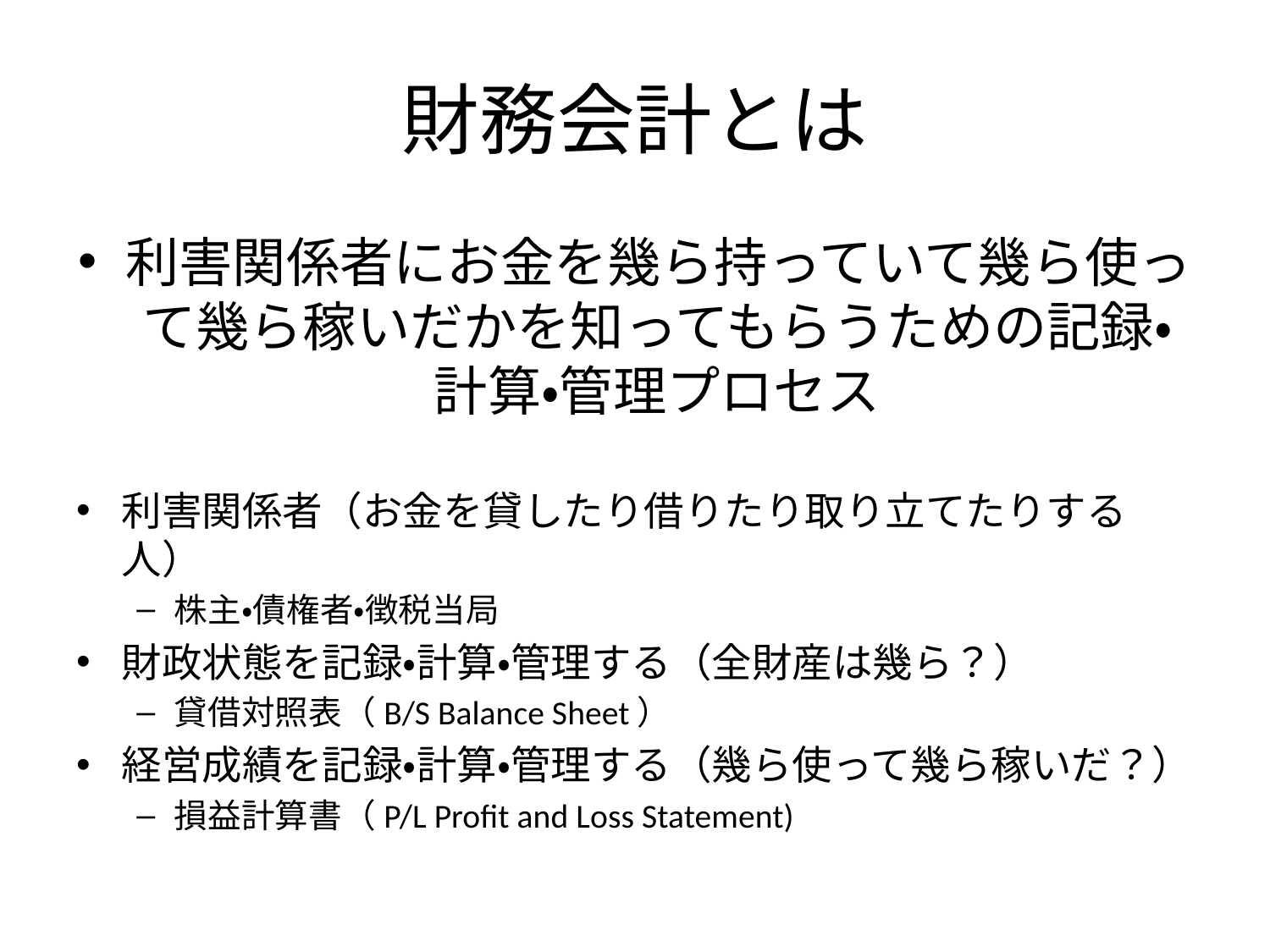

# 財務会計とは
利害関係者にお金を幾ら持っていて幾ら使って幾ら稼いだかを知ってもらうための記録・計算・管理プロセス

利害関係者（お金を貸したり借りたり取り立てたりする人）
株主・債権者・徴税当局
財政状態を記録・計算・管理する（全財産は幾ら？）
貸借対照表（B/S Balance Sheet）
経営成績を記録・計算・管理する（幾ら使って幾ら稼いだ？）
損益計算書（P/L Profit and Loss Statement)